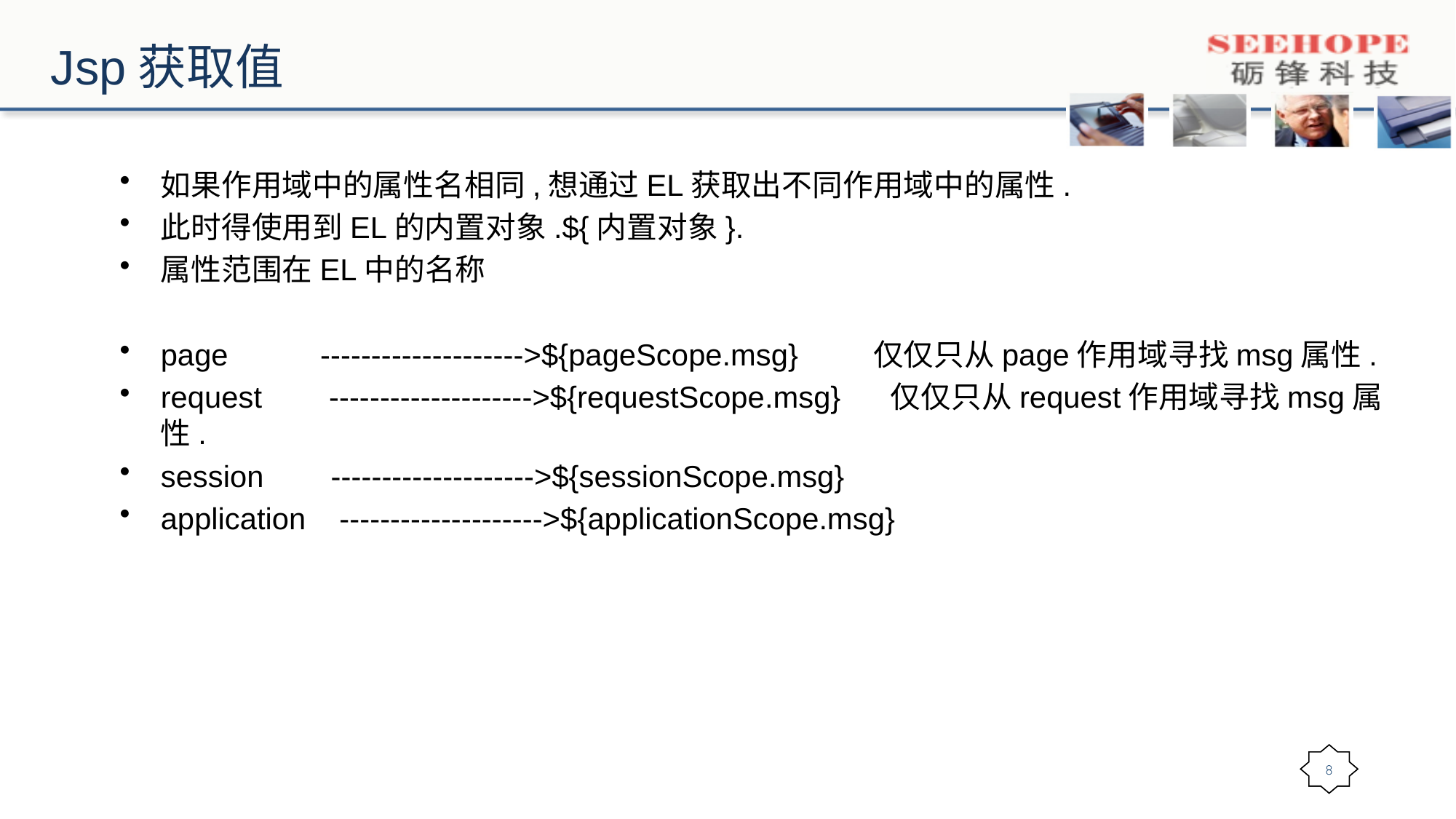

# Jsp获取值
如果作用域中的属性名相同,想通过EL获取出不同作用域中的属性.
此时得使用到EL的内置对象.${内置对象}.
属性范围在EL中的名称

page           -------------------->${pageScope.msg}        仅仅只从page作用域寻找msg属性.
request        -------------------->${requestScope.msg}     仅仅只从request作用域寻找msg属性.
session        -------------------->${sessionScope.msg}
application    -------------------->${applicationScope.msg}